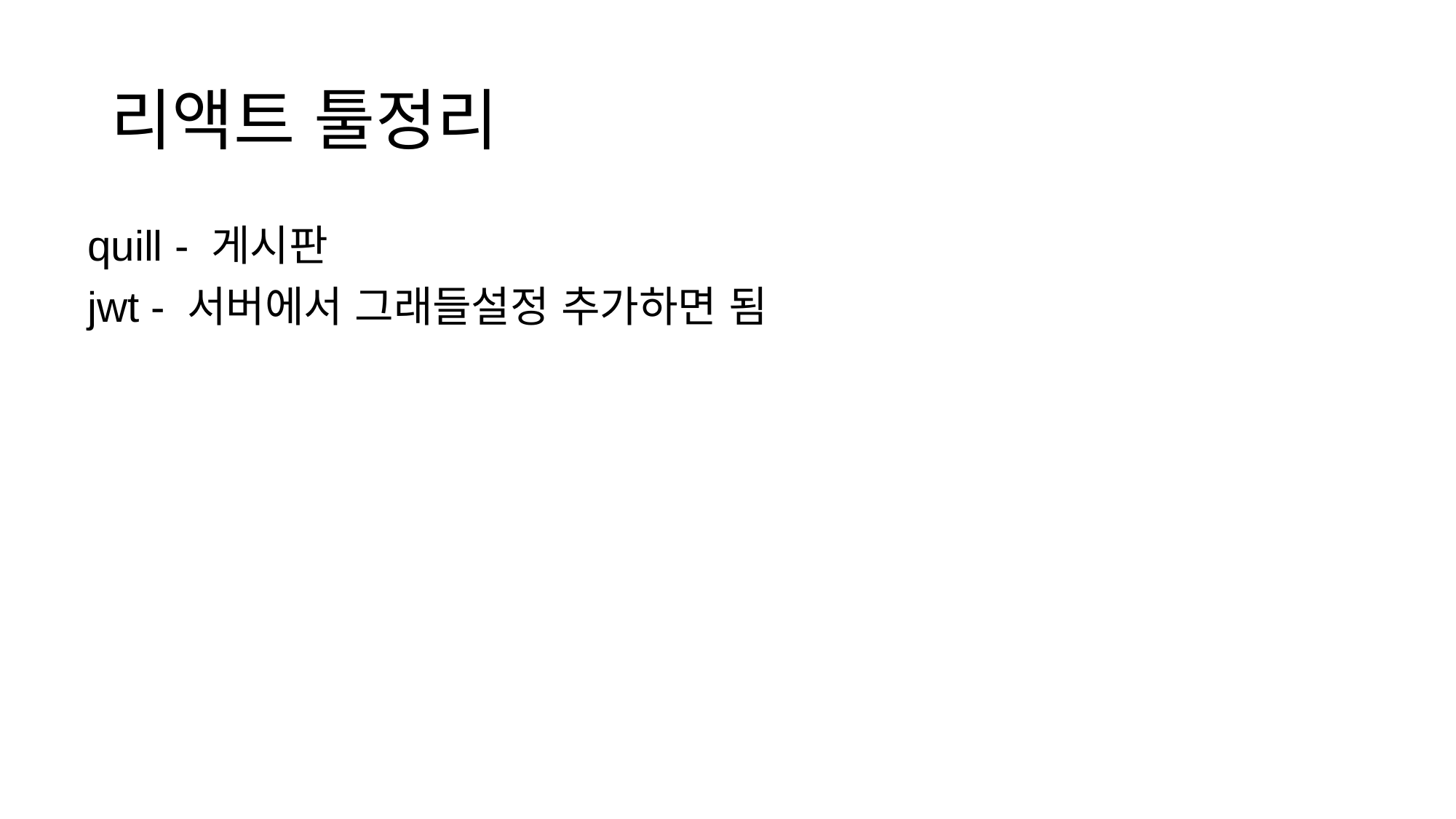

# 리액트 툴정리
quill - 게시판
jwt - 서버에서 그래들설정 추가하면 됨